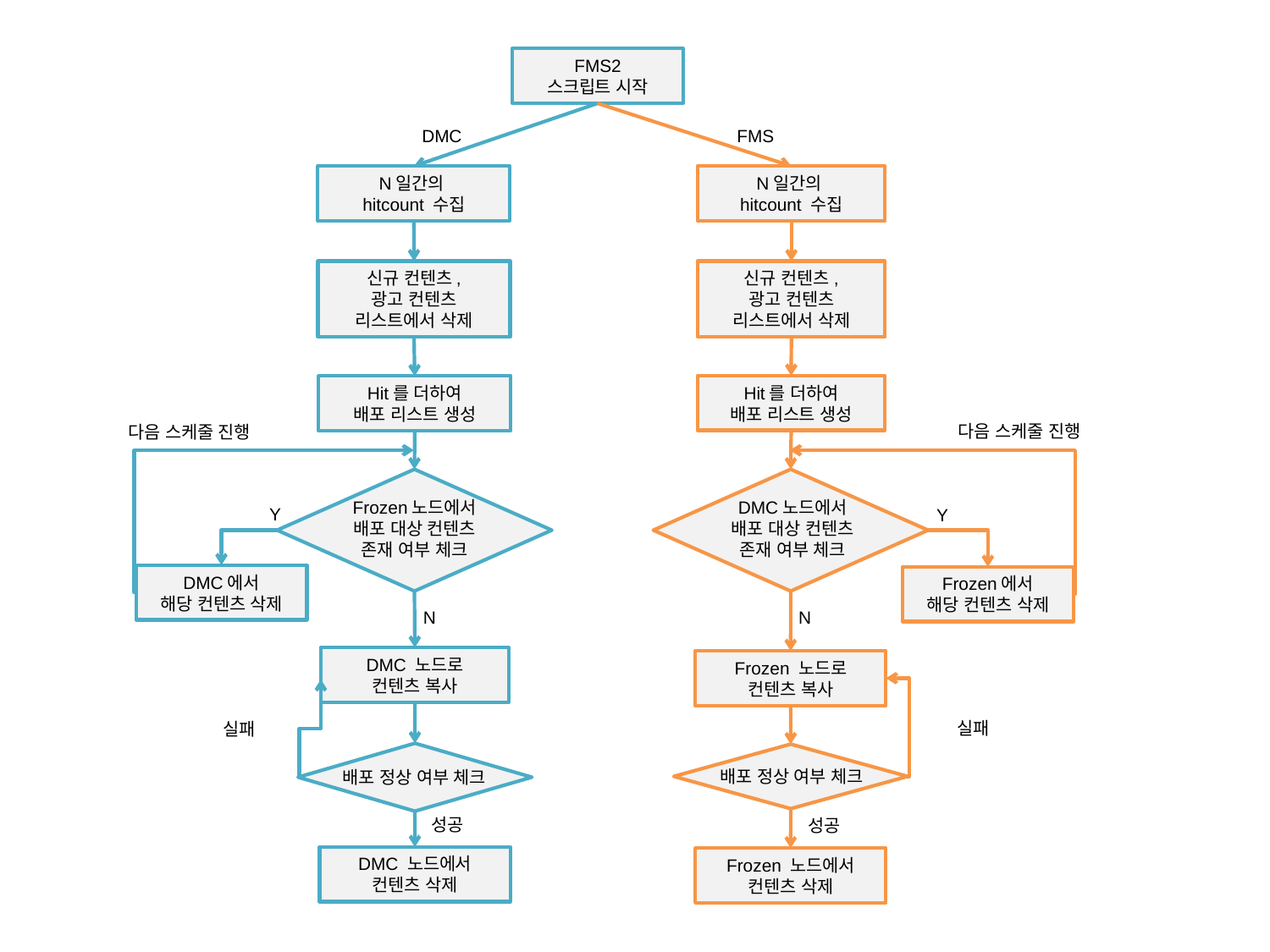

FMS2
스크립트 시작
DMC
FMS
N일간의
hitcount 수집
N일간의
hitcount 수집
신규 컨텐츠,
광고 컨텐츠
리스트에서 삭제
신규 컨텐츠,
광고 컨텐츠
리스트에서 삭제
Hit를 더하여
배포 리스트 생성
Hit를 더하여
배포 리스트 생성
다음 스케줄 진행
다음 스케줄 진행

Frozen노드에서
배포 대상 컨텐츠
존재 여부 체크

DMC노드에서
배포 대상 컨텐츠
존재 여부 체크
Y
Y
DMC에서
해당 컨텐츠 삭제
Frozen에서
해당 컨텐츠 삭제
N
N
DMC 노드로
컨텐츠 복사
Frozen 노드로
컨텐츠 복사
실패
실패

배포 정상 여부 체크
배포 정상 여부 체크
성공
성공
DMC 노드에서
컨텐츠 삭제
Frozen 노드에서
컨텐츠 삭제